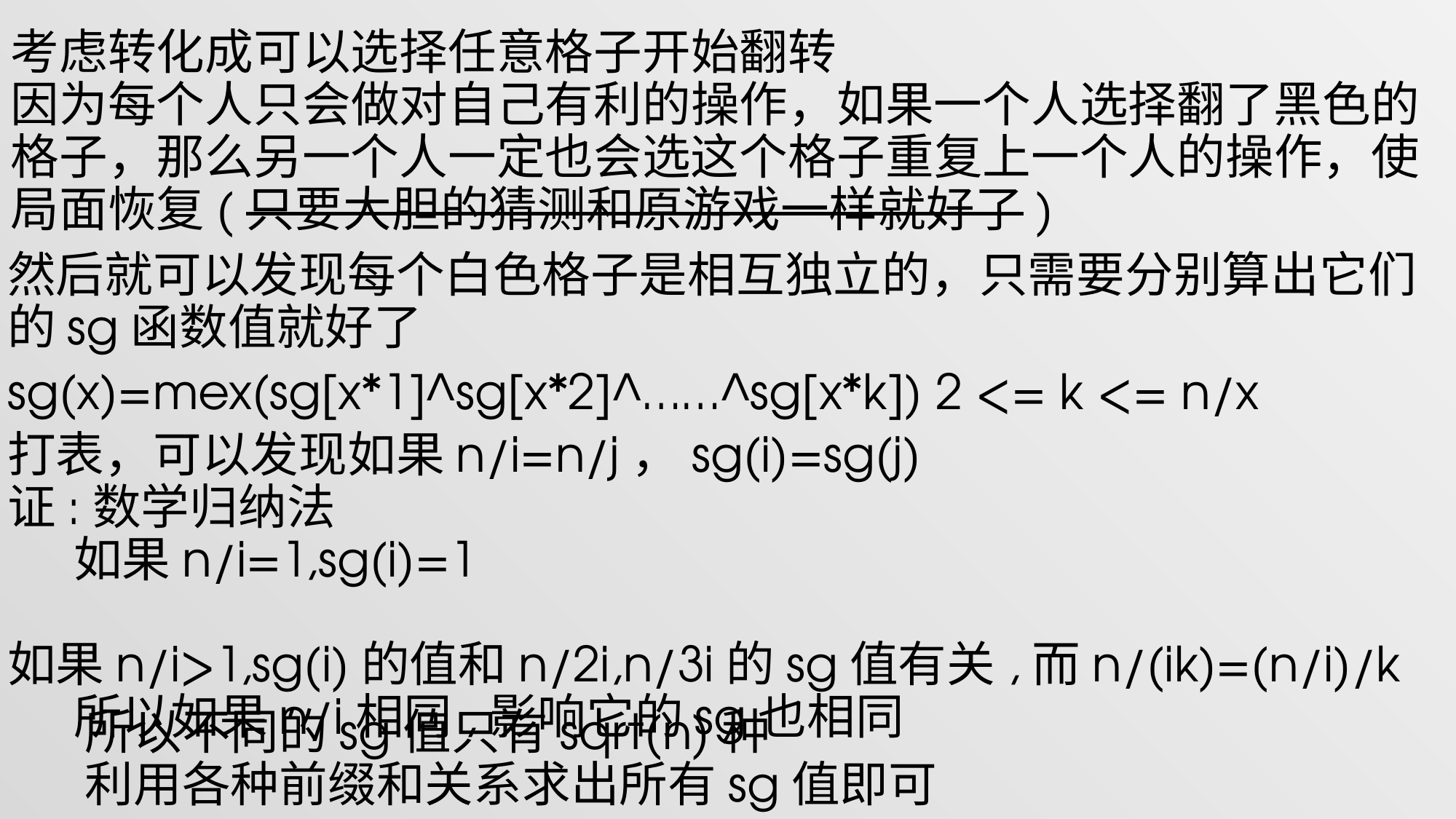

考虑转化成可以选择任意格子开始翻转
因为每个人只会做对自己有利的操作，如果一个人选择翻了黑色的格子，那么另一个人一定也会选这个格子重复上一个人的操作，使局面恢复(只要大胆的猜测和原游戏一样就好了)
然后就可以发现每个白色格子是相互独立的，只需要分别算出它们的sg函数值就好了
sg(x)=mex(sg[x*1]^sg[x*2]^……^sg[x*k]) 2 <= k <= n/x
打表，可以发现如果n/i=n/j，sg(i)=sg(j)
证:数学归纳法
     如果n/i=1,sg(i)=1
     如果n/i>1,sg(i)的值和n/2i,n/3i的sg值有关,而n/(ik)=(n/i)/k
     所以如果n/i相同,影响它的sg也相同
所以不同的sg值只有sqrt(n)种
利用各种前缀和关系求出所有sg值即可